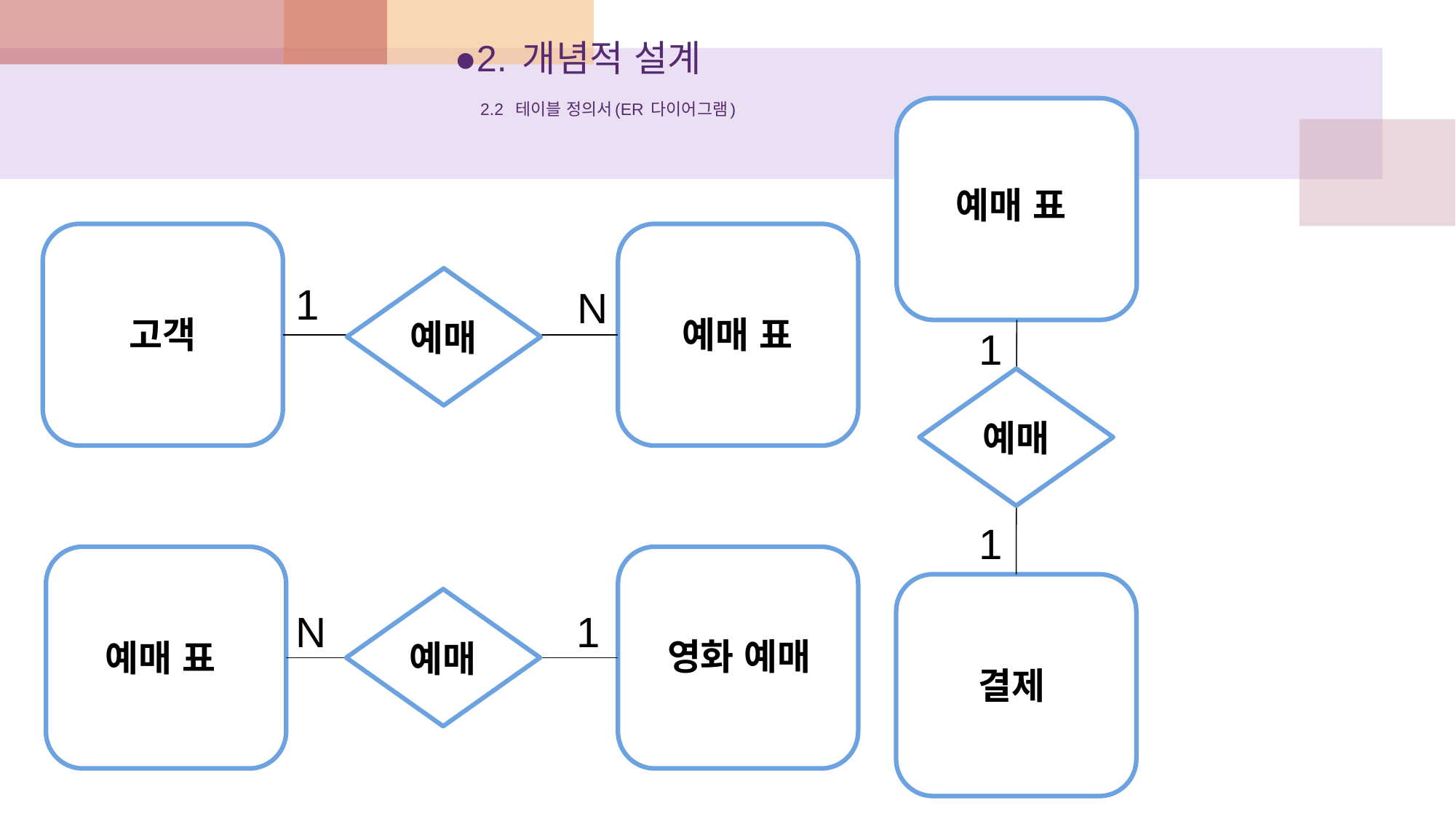

# ●2. 개념적 설계 2.2  테이블 정의서(ER 다이어그램)

예매 표

예매
1
N
1
예매 표
고객
1
N
예매
1

예매
N
1
영화 예매
예매 표
결제